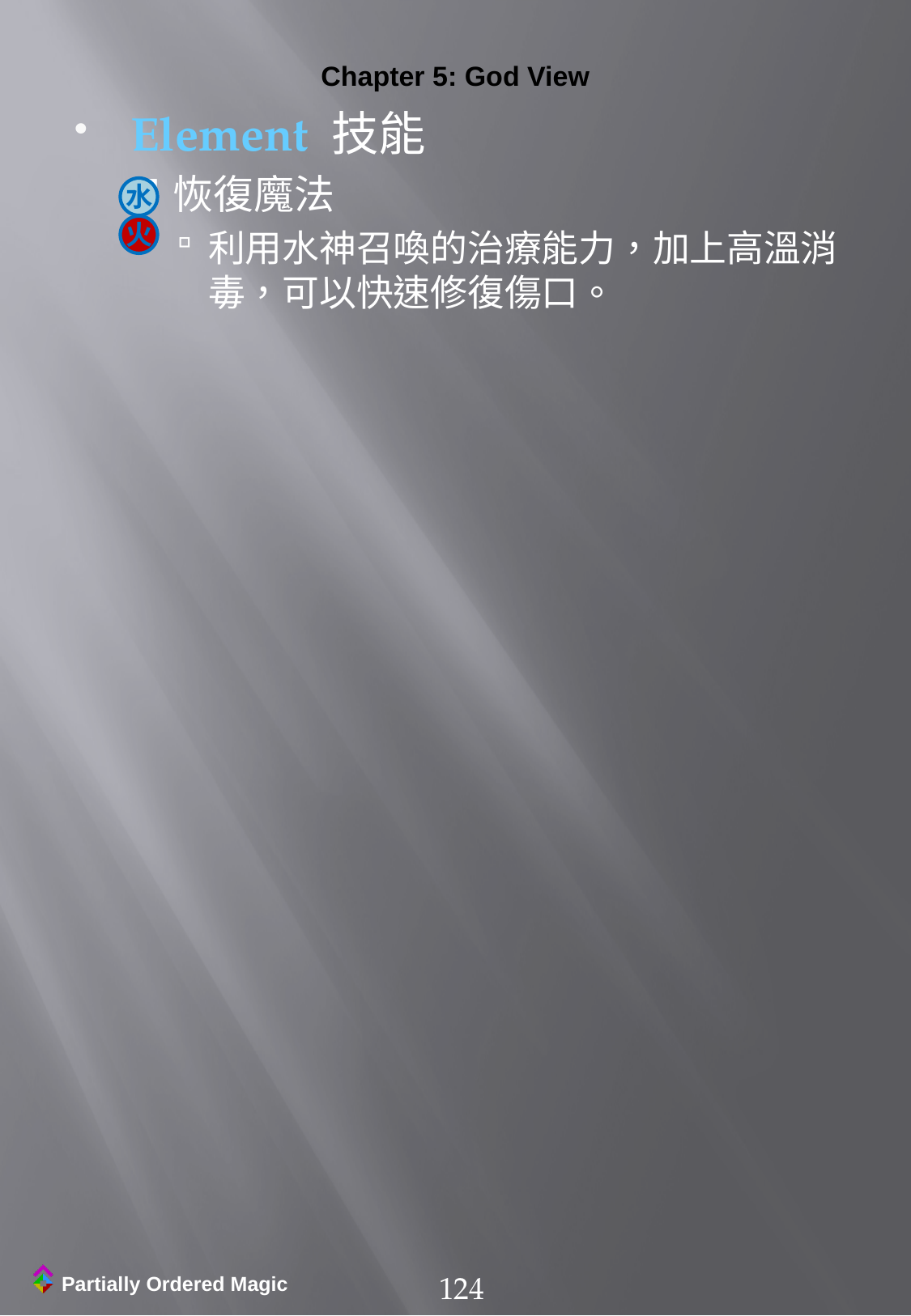

# Chapter 5: God View
Element 技能
恢復魔法
利用水神召喚的治療能力，加上高溫消毒，可以快速修復傷口。
水

火